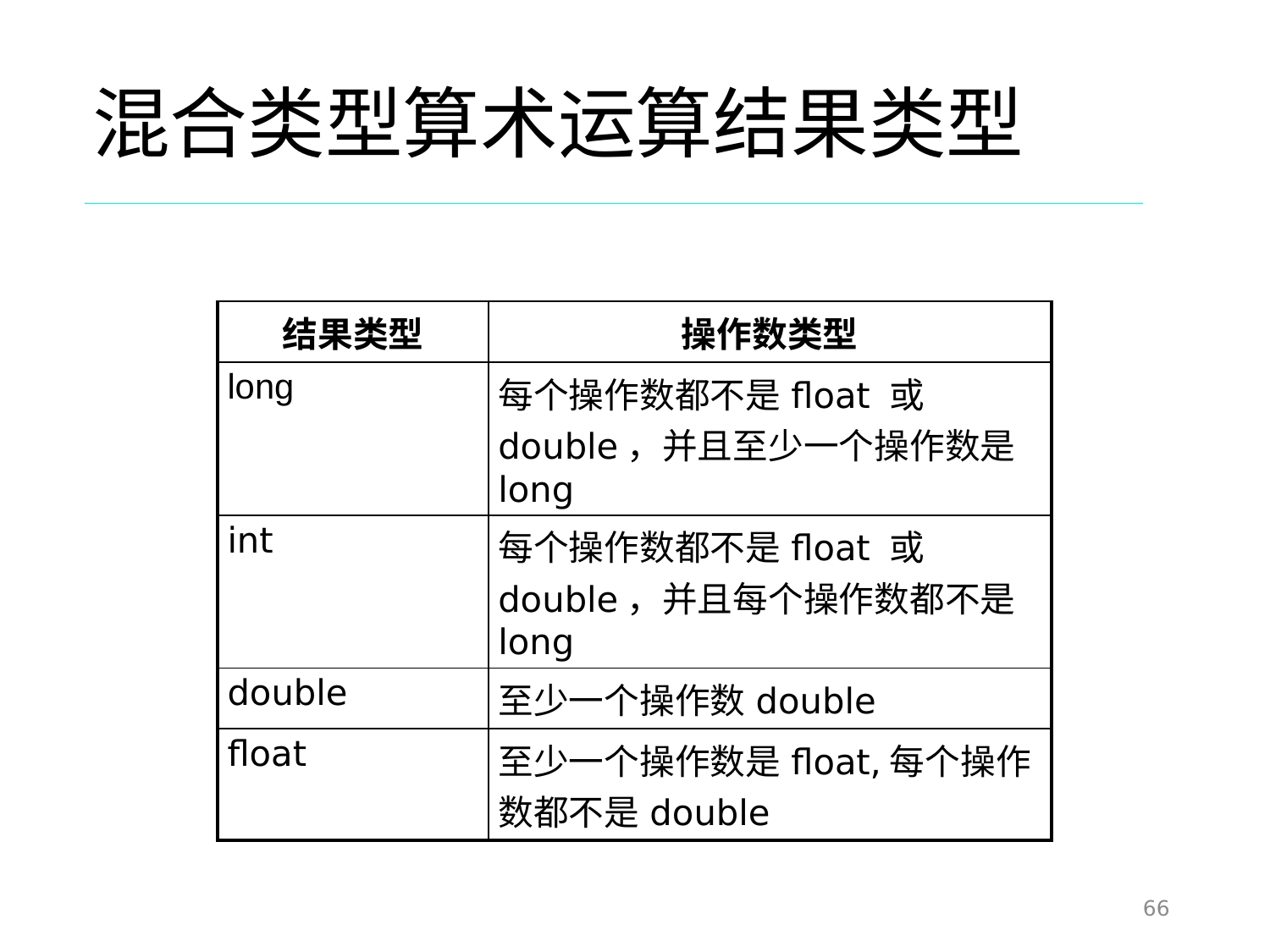

# 混合类型算术运算结果类型

| 结果类型 | 操作数类型 |
| --- | --- |
| long | 每个操作数都不是float 或double，并且至少一个操作数是long |
| int | 每个操作数都不是float 或double，并且每个操作数都不是long |
| double | 至少一个操作数double |
| float | 至少一个操作数是float,每个操作数都不是double |
66